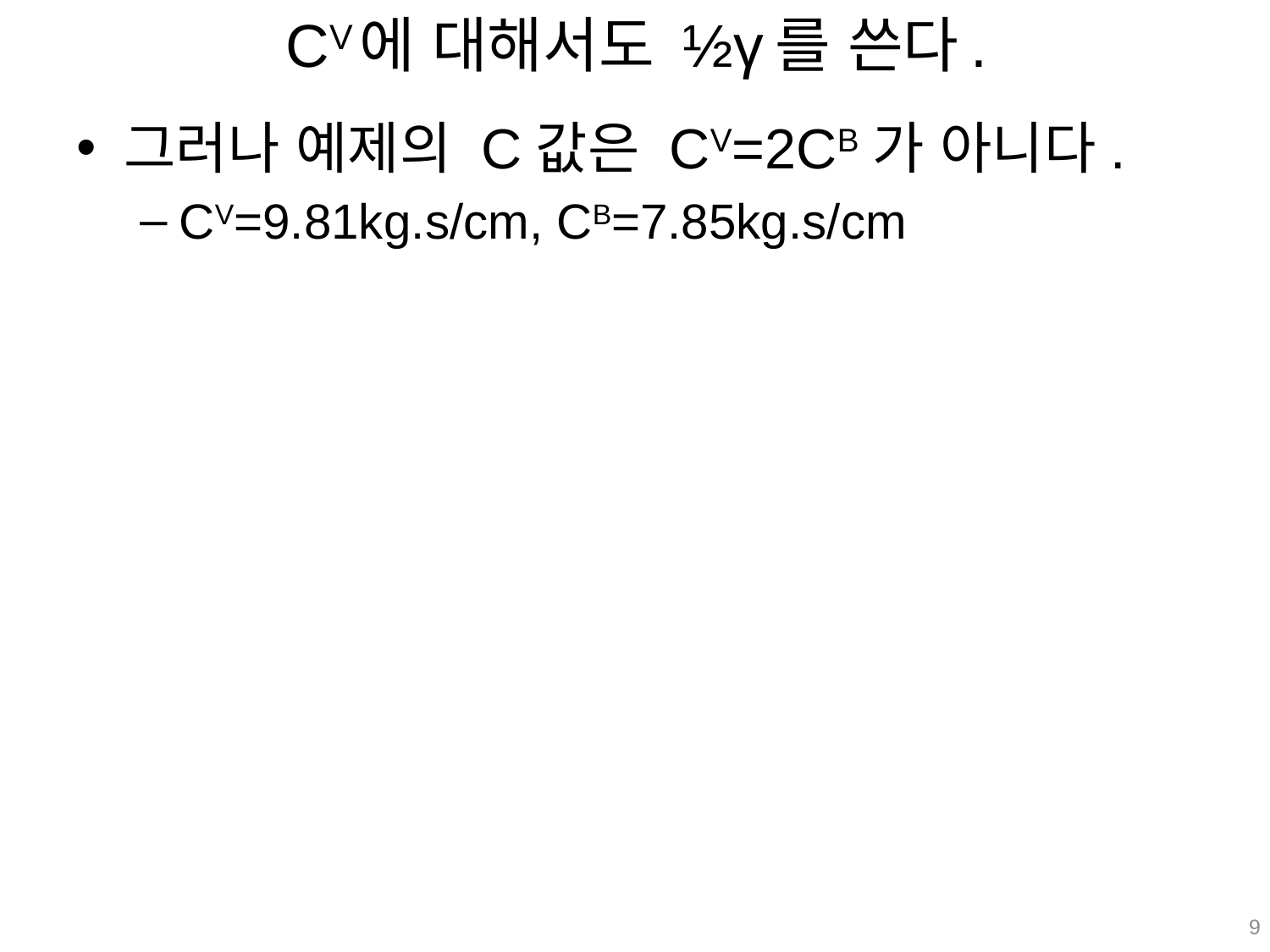

# CV에 대해서도 ½γ를 쓴다.
그러나 예제의 C값은 CV=2CB가 아니다.
CV=9.81kg.s/cm, CB=7.85kg.s/cm

9